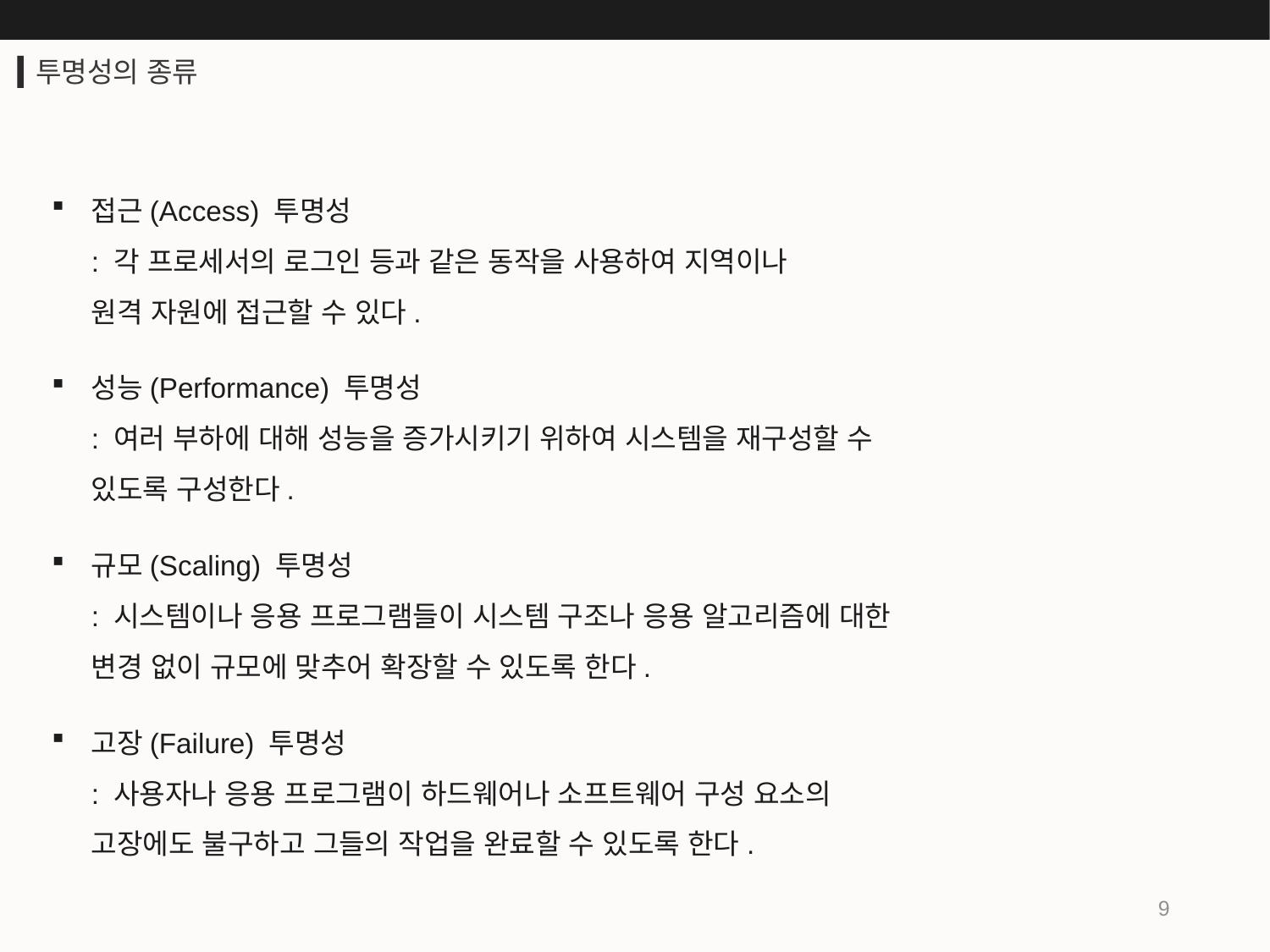

투명성의 종류

접근(Access) 투명성
: 각 프로세서의 로그인 등과 같은 동작을 사용하여 지역이나
원격 자원에 접근할 수 있다.

성능(Performance) 투명성
: 여러 부하에 대해 성능을 증가시키기 위하여 시스템을 재구성할 수 있도록 구성한다.

규모(Scaling) 투명성
: 시스템이나 응용 프로그램들이 시스템 구조나 응용 알고리즘에 대한 변경 없이 규모에 맞추어 확장할 수 있도록 한다.

고장(Failure) 투명성
: 사용자나 응용 프로그램이 하드웨어나 소프트웨어 구성 요소의 고장에도 불구하고 그들의 작업을 완료할 수 있도록 한다.
9